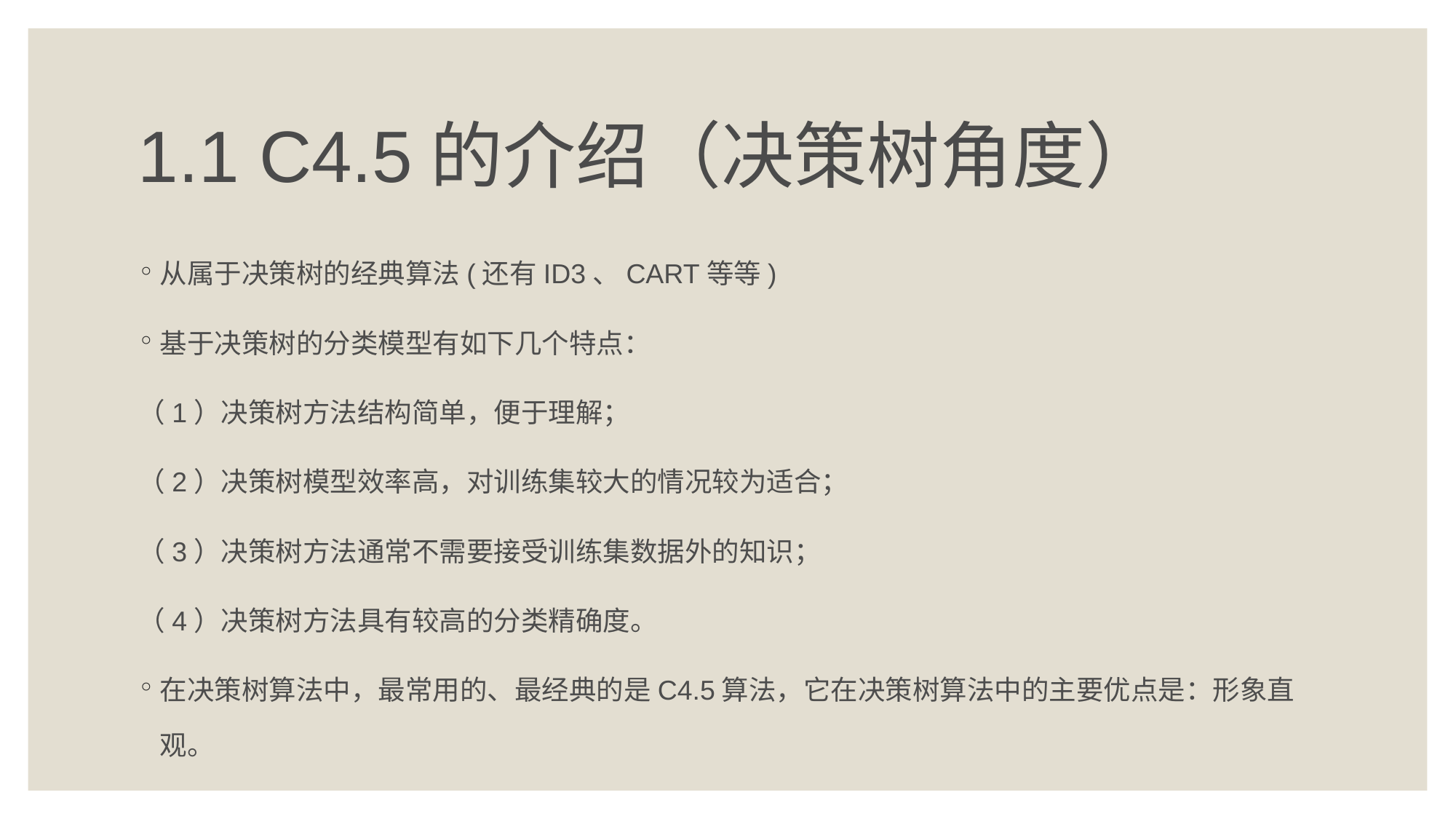

# 1.1 C4.5的介绍（决策树角度）
从属于决策树的经典算法(还有ID3、CART等等)
基于决策树的分类模型有如下几个特点：
（1）决策树方法结构简单，便于理解；
（2）决策树模型效率高，对训练集较大的情况较为适合；
（3）决策树方法通常不需要接受训练集数据外的知识；
（4）决策树方法具有较高的分类精确度。
在决策树算法中，最常用的、最经典的是C4.5算法，它在决策树算法中的主要优点是：形象直观。